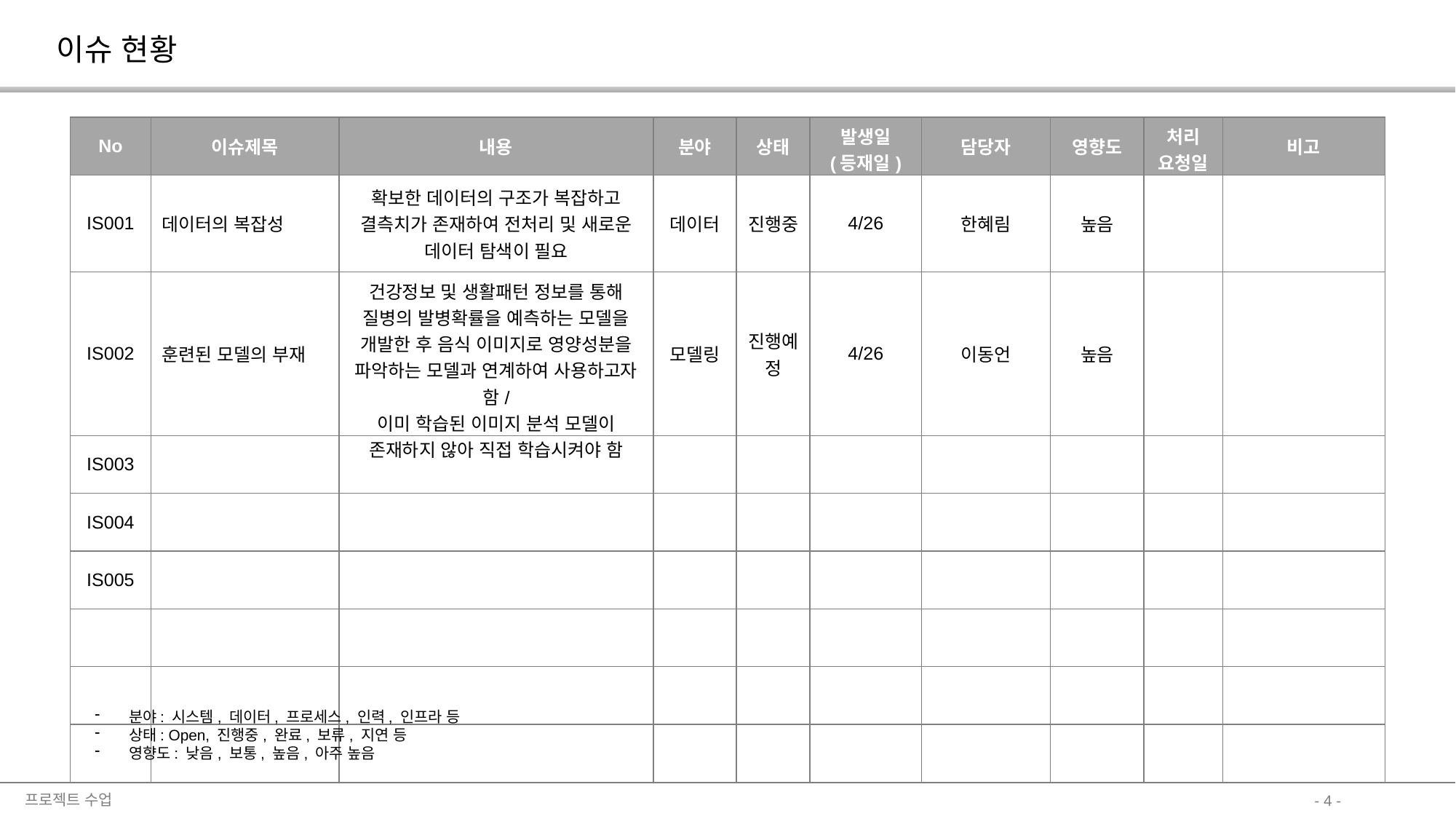

이슈 현황
| No | 이슈제목 | 내용 | 분야 | 상태 | 발생일 (등재일) | 담당자 | 영향도 | 처리 요청일 | 비고 |
| --- | --- | --- | --- | --- | --- | --- | --- | --- | --- |
| IS001 | 데이터의 복잡성 | 확보한 데이터의 구조가 복잡하고 결측치가 존재하여 전처리 및 새로운 데이터 탐색이 필요 | 데이터 | 진행중 | 4/26 | 한혜림 | 높음 |  |  |
| IS002 | 훈련된 모델의 부재 | 건강정보 및 생활패턴 정보를 통해 질병의 발병확률을 예측하는 모델을 개발한 후 음식 이미지로 영양성분을 파악하는 모델과 연계하여 사용하고자 함/ 이미 학습된 이미지 분석 모델이 존재하지 않아 직접 학습시켜야 함 | 모델링 | 진행예정 | 4/26 | 이동언 | 높음 |  |  |
| IS003 |  |  |  |  |  |  |  |  |  |
| IS004 |  |  |  |  |  |  |  |  |  |
| IS005 |  |  |  |  |  |  |  |  |  |
|  |  |  |  |  |  |  |  |  |  |
|  |  |  |  |  |  |  |  |  |  |
|  |  |  |  |  |  |  |  |  |  |
분야: 시스템, 데이터, 프로세스, 인력, 인프라 등
상태: Open, 진행중, 완료, 보류, 지연 등
영향도: 낮음, 보통, 높음, 아주 높음